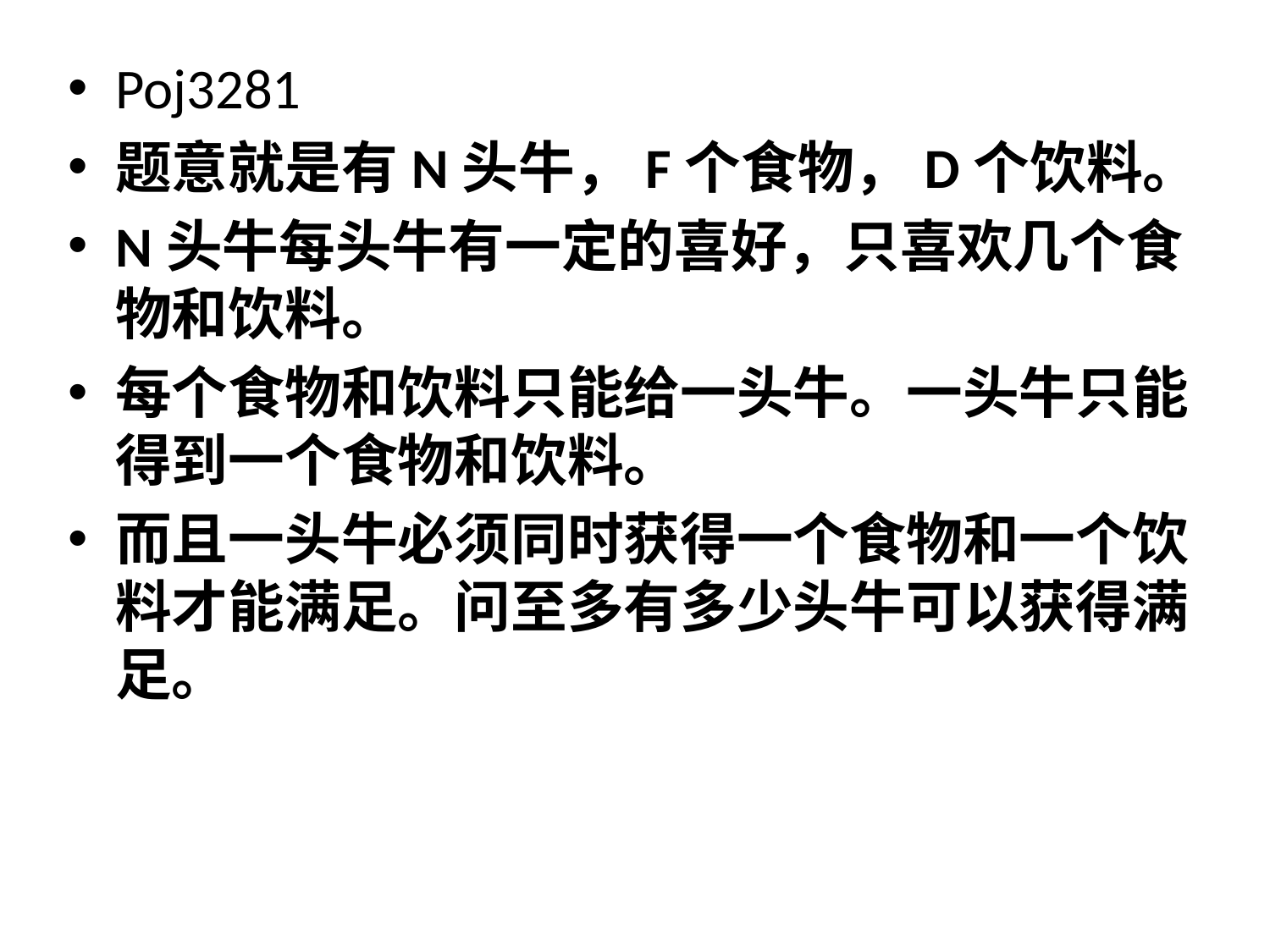

Poj3281
题意就是有N头牛，F个食物，D个饮料。
N头牛每头牛有一定的喜好，只喜欢几个食物和饮料。
每个食物和饮料只能给一头牛。一头牛只能得到一个食物和饮料。
而且一头牛必须同时获得一个食物和一个饮料才能满足。问至多有多少头牛可以获得满足。